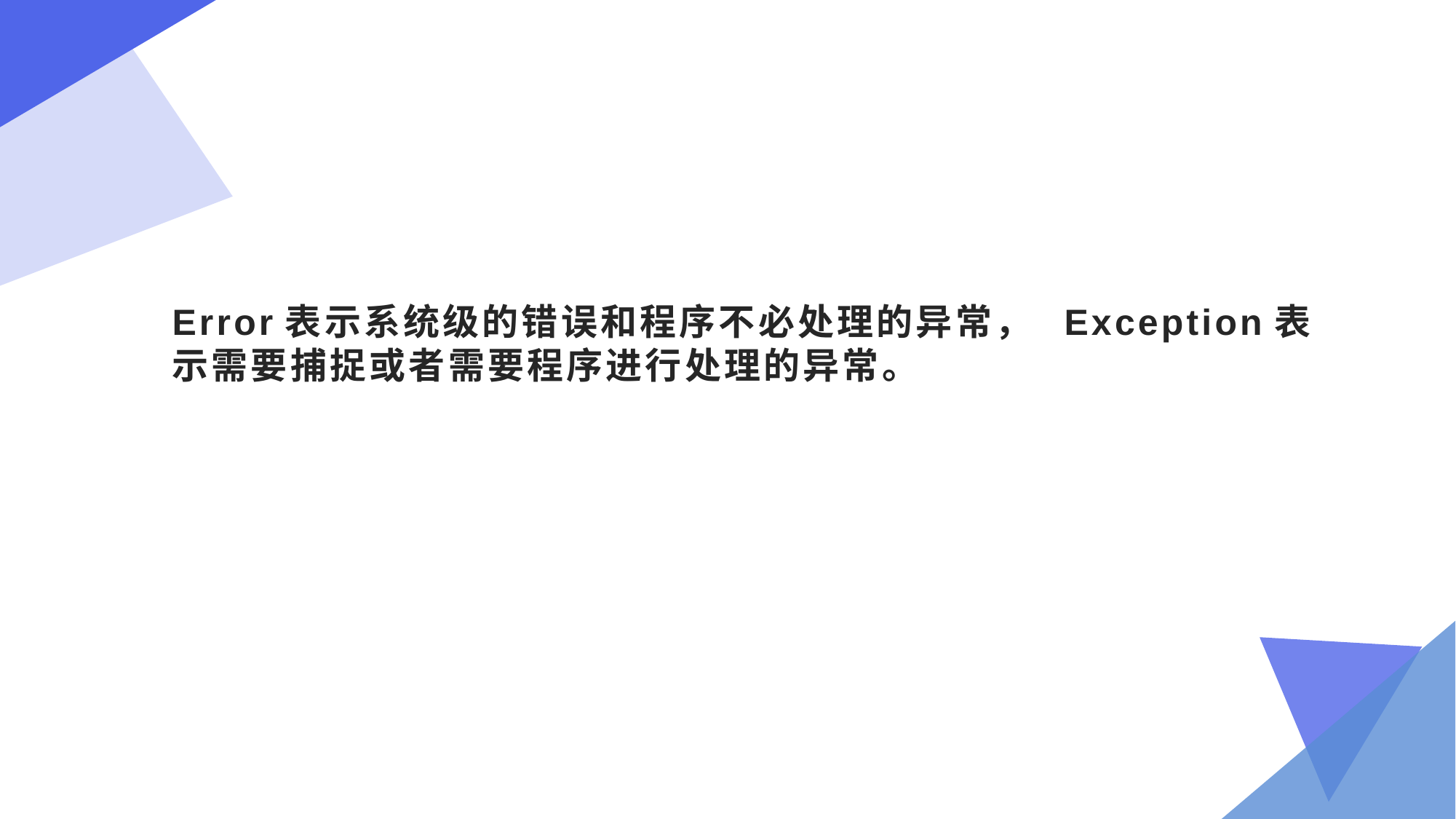

# Error表示系统级的错误和程序不必处理的异常， Exception表示需要捕捉或者需要程序进行处理的异常。